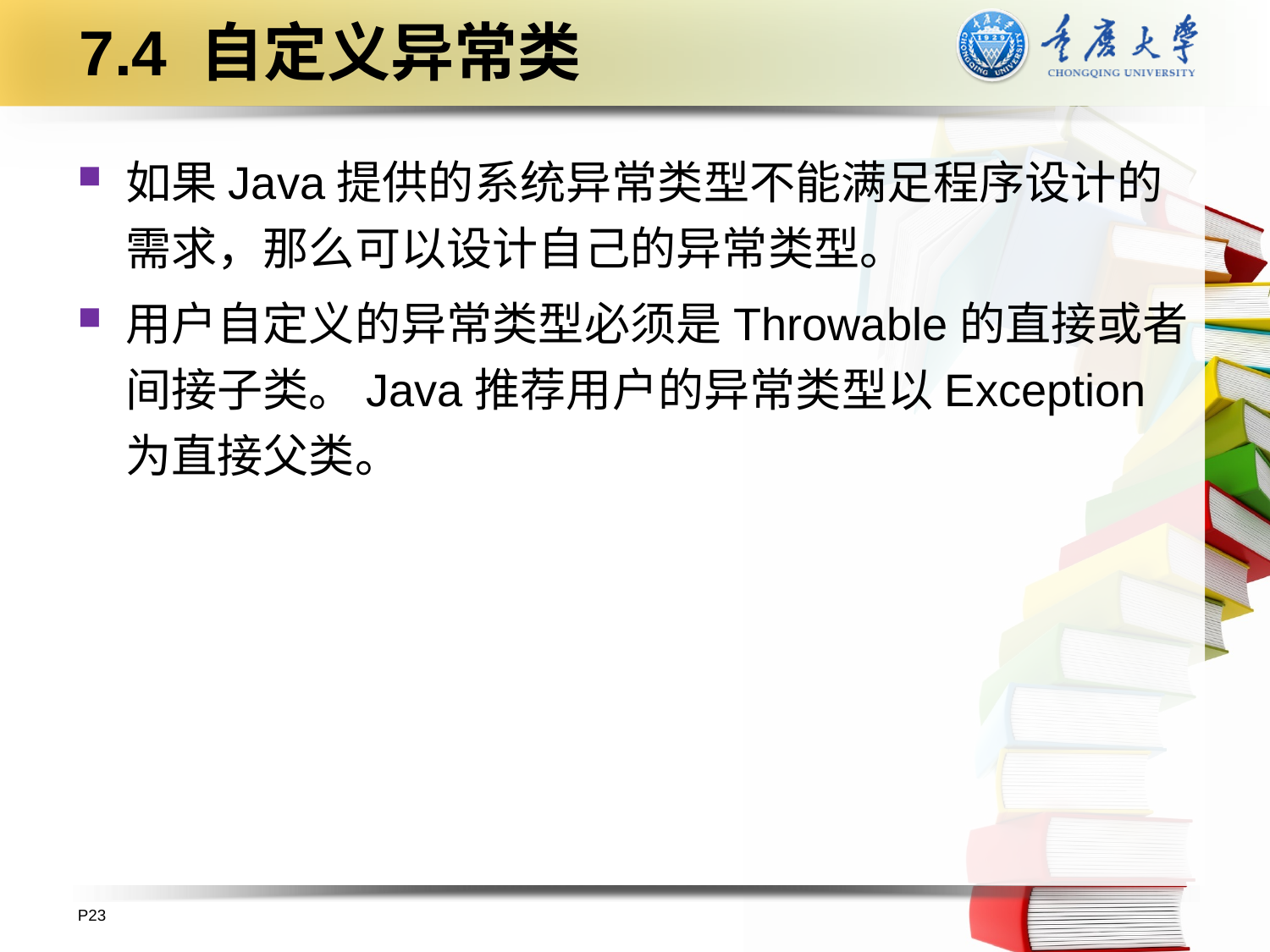

# 7.4 自定义异常类
如果Java提供的系统异常类型不能满足程序设计的需求，那么可以设计自己的异常类型。
用户自定义的异常类型必须是Throwable的直接或者间接子类。Java推荐用户的异常类型以Exception为直接父类。
P23